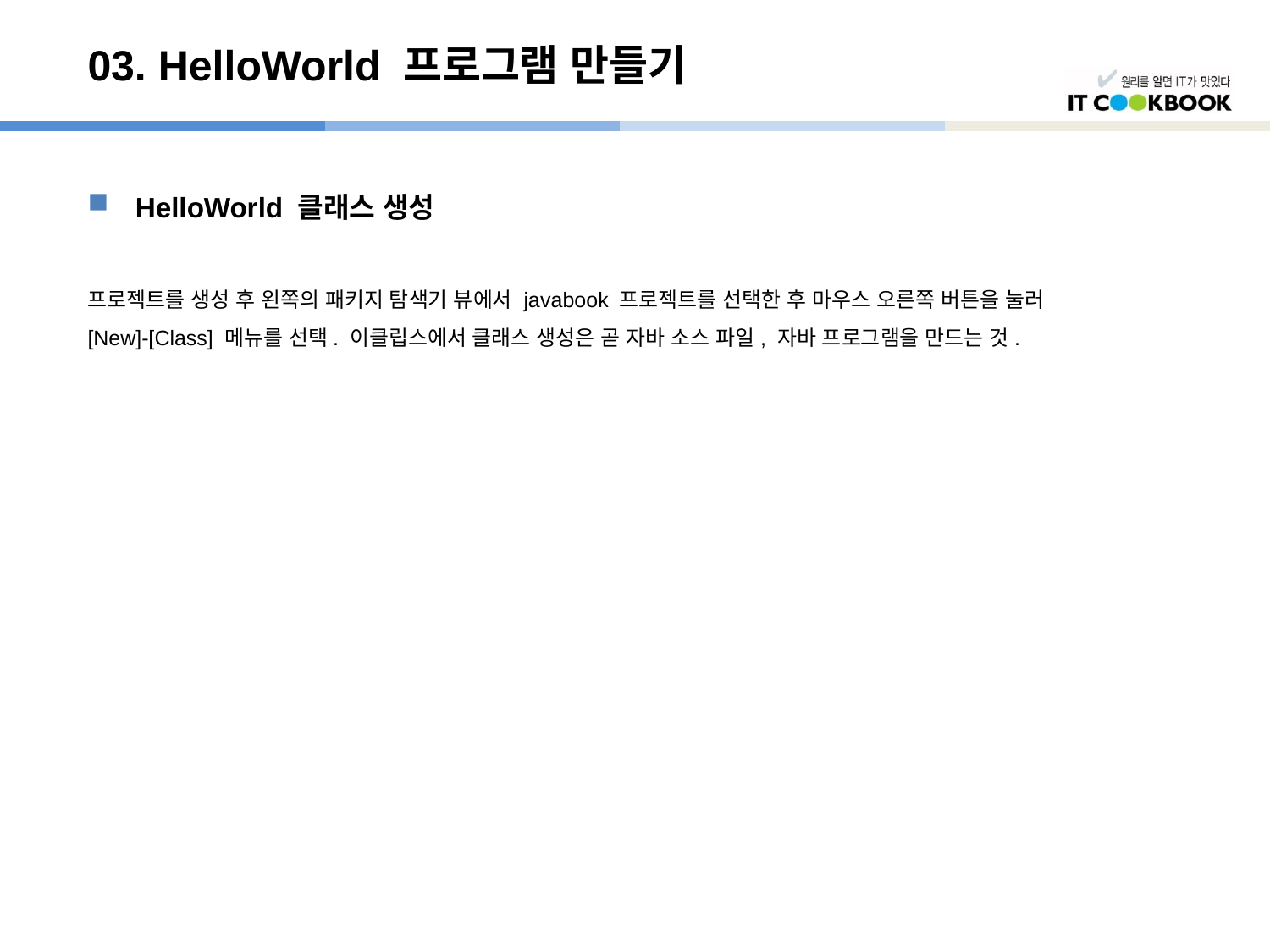

# 03. HelloWorld 프로그램 만들기
HelloWorld 클래스 생성

프로젝트를 생성 후 왼쪽의 패키지 탐색기 뷰에서 javabook 프로젝트를 선택한 후 마우스 오른쪽 버튼을 눌러
[New]-[Class] 메뉴를 선택. 이클립스에서 클래스 생성은 곧 자바 소스 파일, 자바 프로그램을 만드는 것.